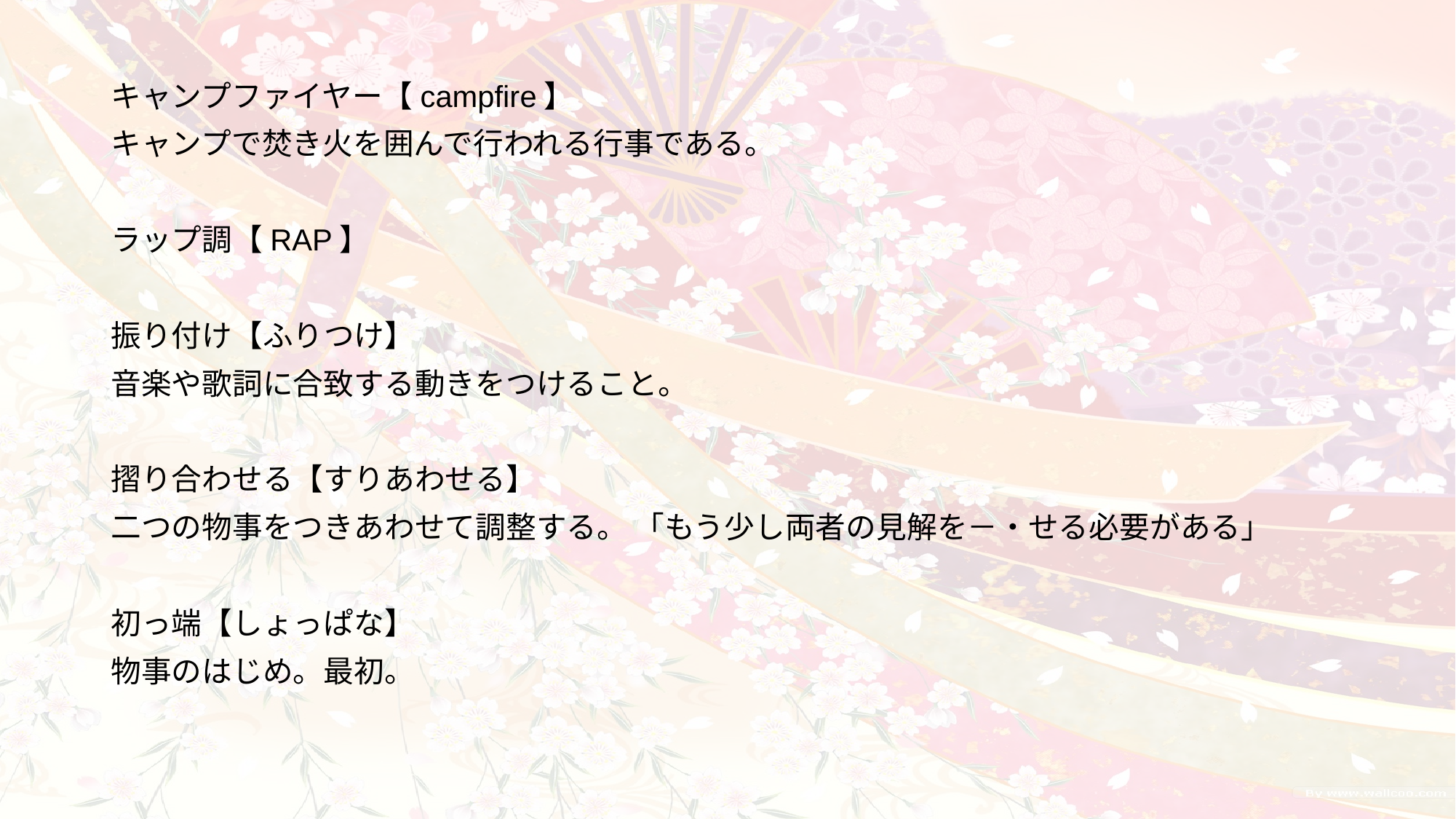

キャンプファイヤー【campfire】
キャンプで焚き火を囲んで行われる行事である。

ラップ調【RAP】

振り付け【ふりつけ】
音楽や歌詞に合致する動きをつけること。

摺り合わせる【すりあわせる】
二つの物事をつきあわせて調整する。 「もう少し両者の見解を－・せる必要がある」

初っ端【しょっぱな】
物事のはじめ。最初。